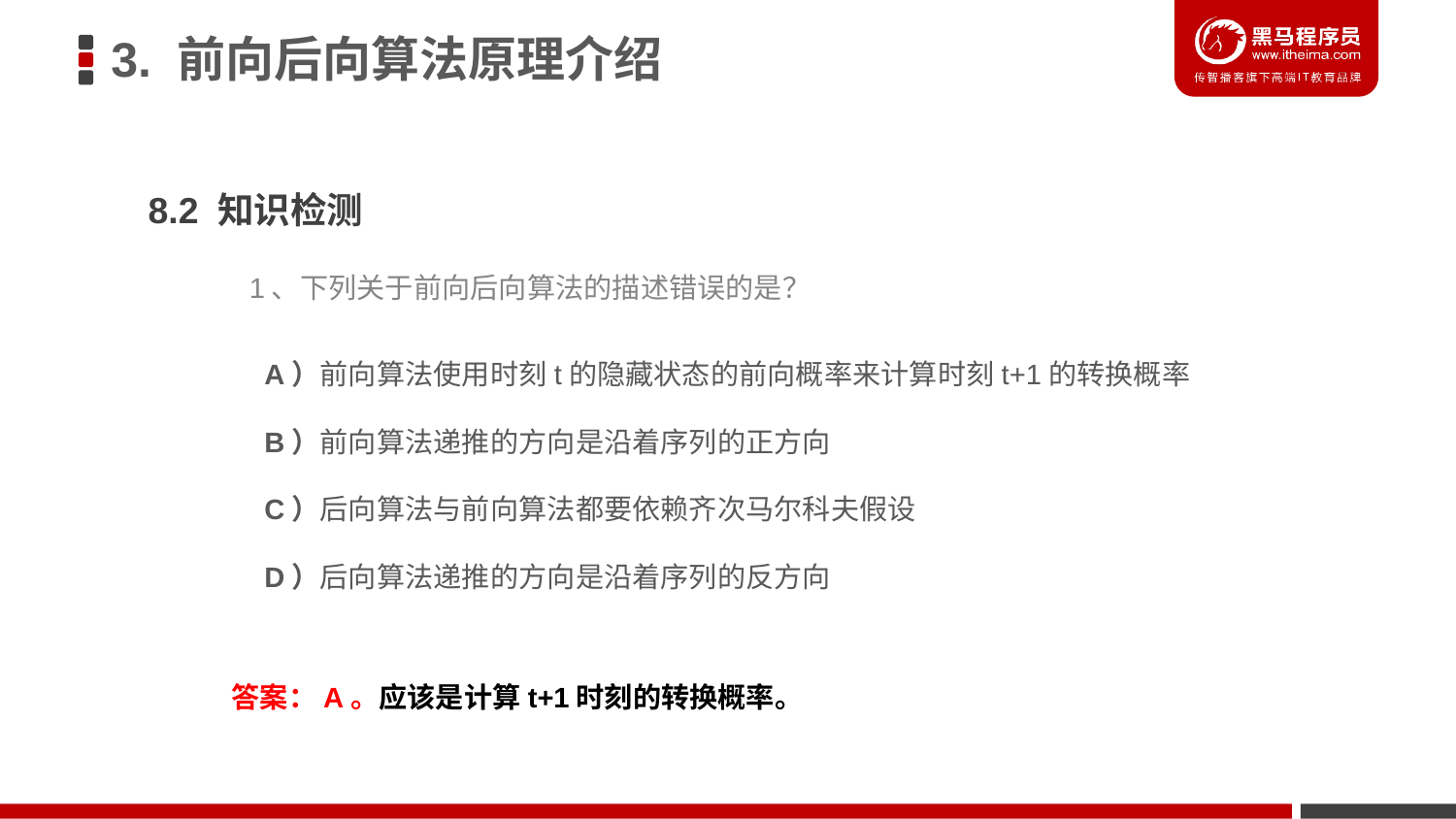

3. 前向后向算法原理介绍
8.2 知识检测
1、下列关于前向后向算法的描述错误的是？
A）前向算法使用时刻t的隐藏状态的前向概率来计算时刻t+1的转换概率

B）前向算法递推的方向是沿着序列的正方向

C）后向算法与前向算法都要依赖齐次马尔科夫假设

D）后向算法递推的方向是沿着序列的反方向
答案：A。应该是计算t+1时刻的转换概率。